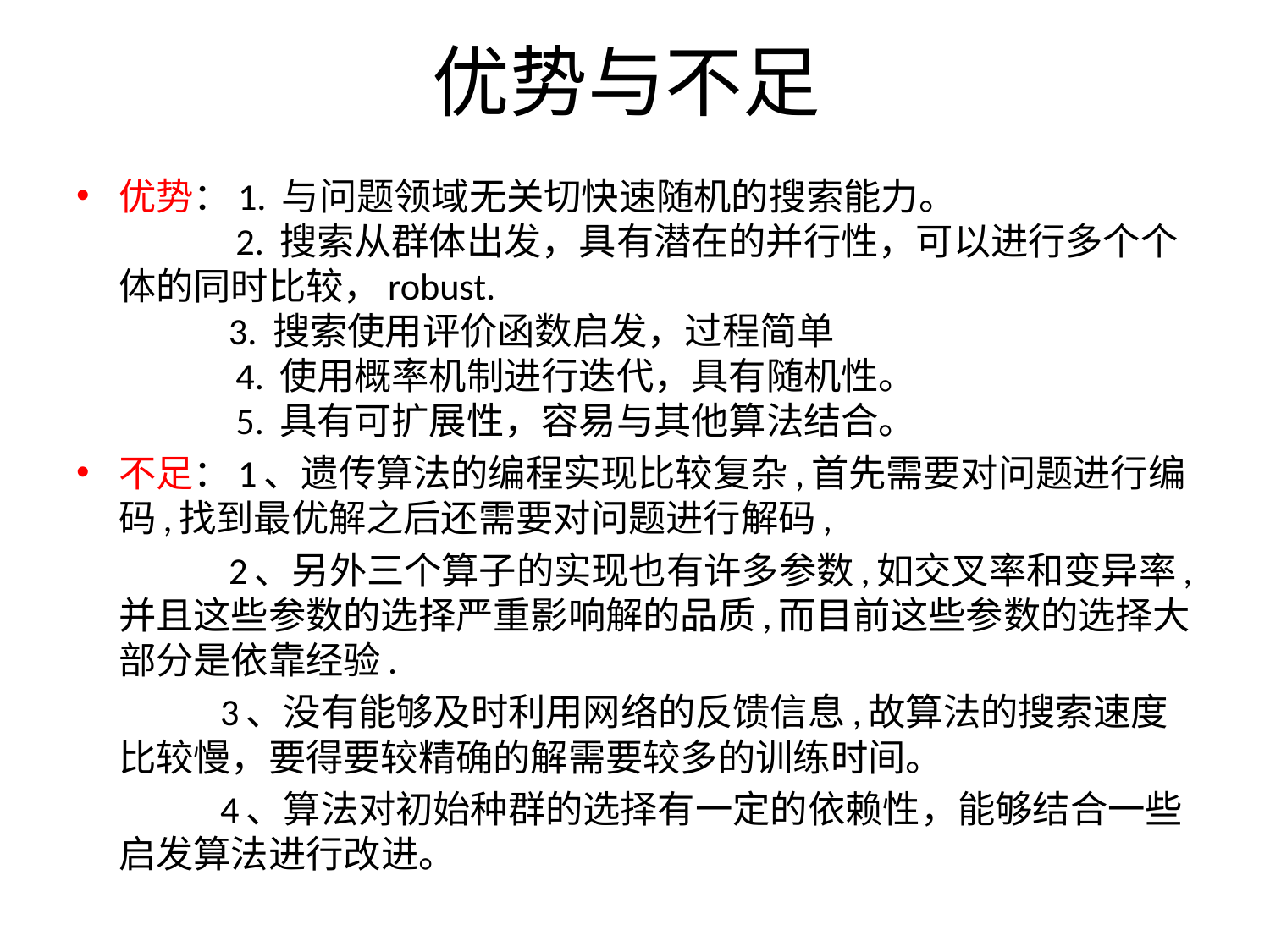

# 优势与不足
优势：1. 与问题领域无关切快速随机的搜索能力。
             2. 搜索从群体出发，具有潜在的并行性，可以进行多个个体的同时比较，robust.
             3. 搜索使用评价函数启发，过程简单
             4. 使用概率机制进行迭代，具有随机性。
             5. 具有可扩展性，容易与其他算法结合。
不足：1、遗传算法的编程实现比较复杂,首先需要对问题进行编码,找到最优解之后还需要对问题进行解码,
                  2、另外三个算子的实现也有许多参数,如交叉率和变异率,并且这些参数的选择严重影响解的品质,而目前这些参数的选择大部分是依靠经验.
                 3、没有能够及时利用网络的反馈信息,故算法的搜索速度比较慢，要得要较精确的解需要较多的训练时间。
                 4、算法对初始种群的选择有一定的依赖性，能够结合一些启发算法进行改进。